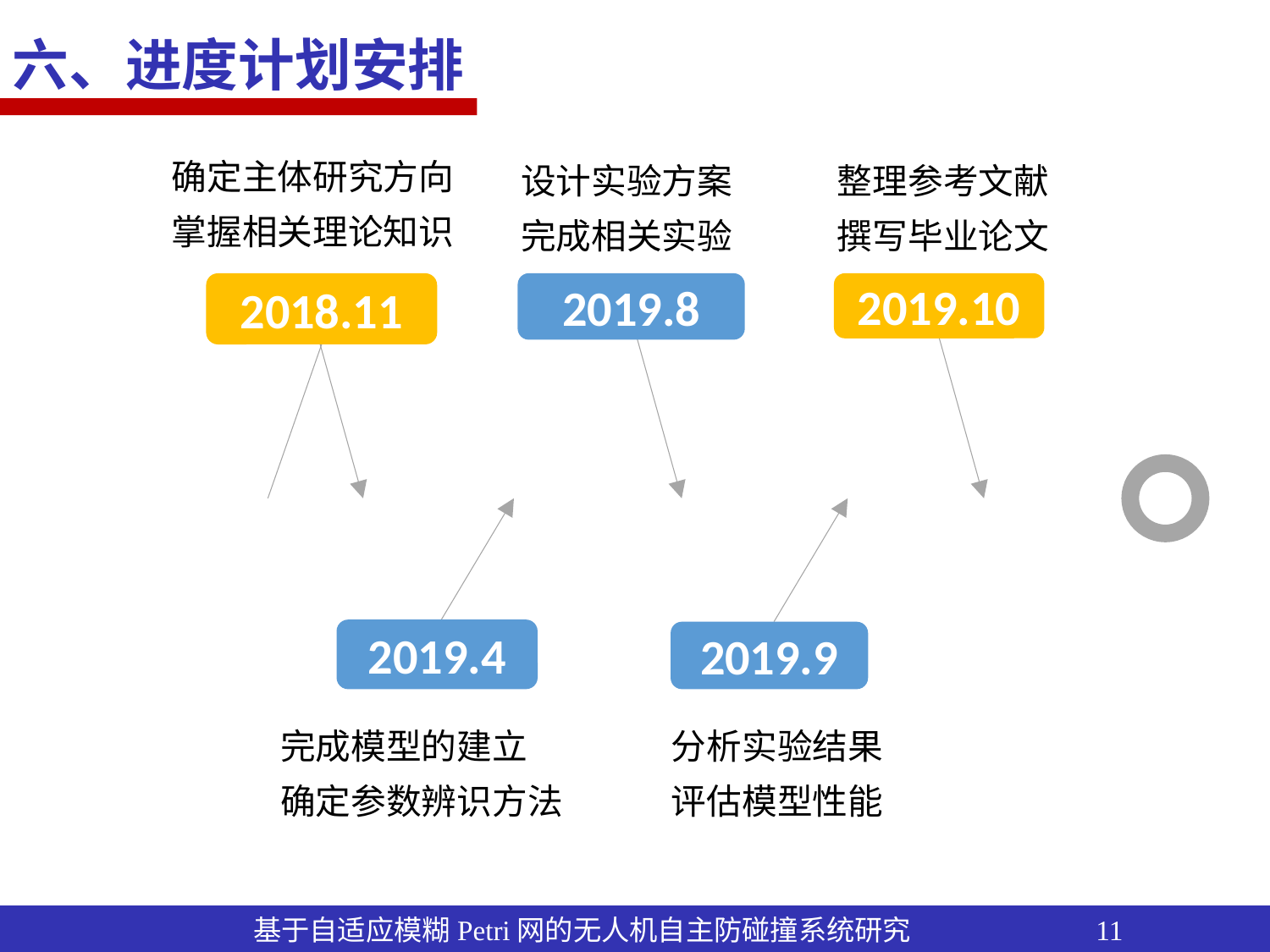

六、进度计划安排

确定主体研究方向
掌握相关理论知识
设计实验方案完成相关实验
整理参考文献撰写毕业论文
2018.11
2019.8
2019.10

2019.4
2019.9
完成模型的建立
确定参数辨识方法
分析实验结果评估模型性能

                                     基于自适应模糊Petri网的无人机自主防碰撞系统研究                            11